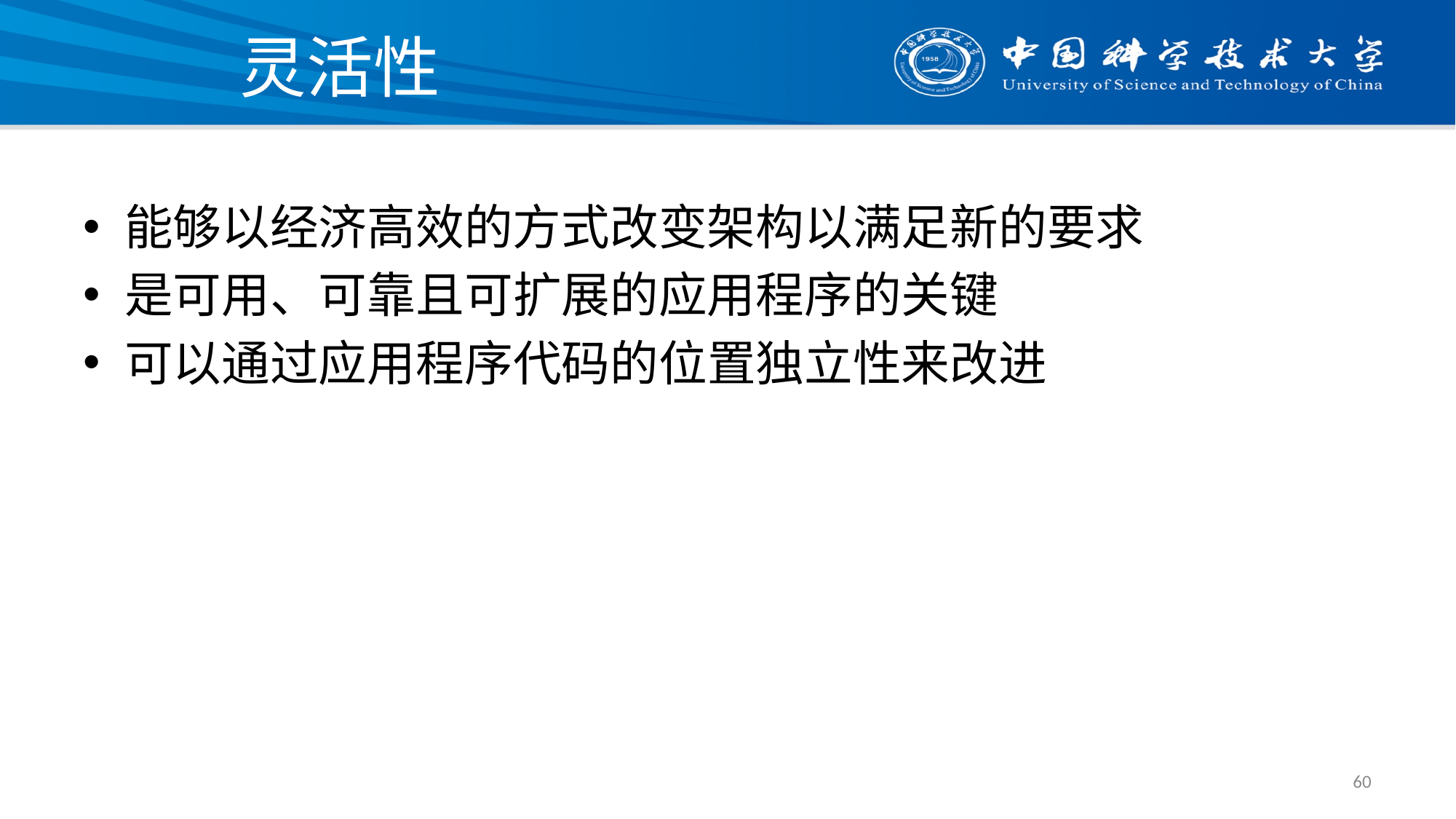

# 灵活性
能够以经济高效的方式改变架构以满足新的要求
是可用、可靠且可扩展的应用程序的关键
可以通过应用程序代码的位置独立性来改进
60